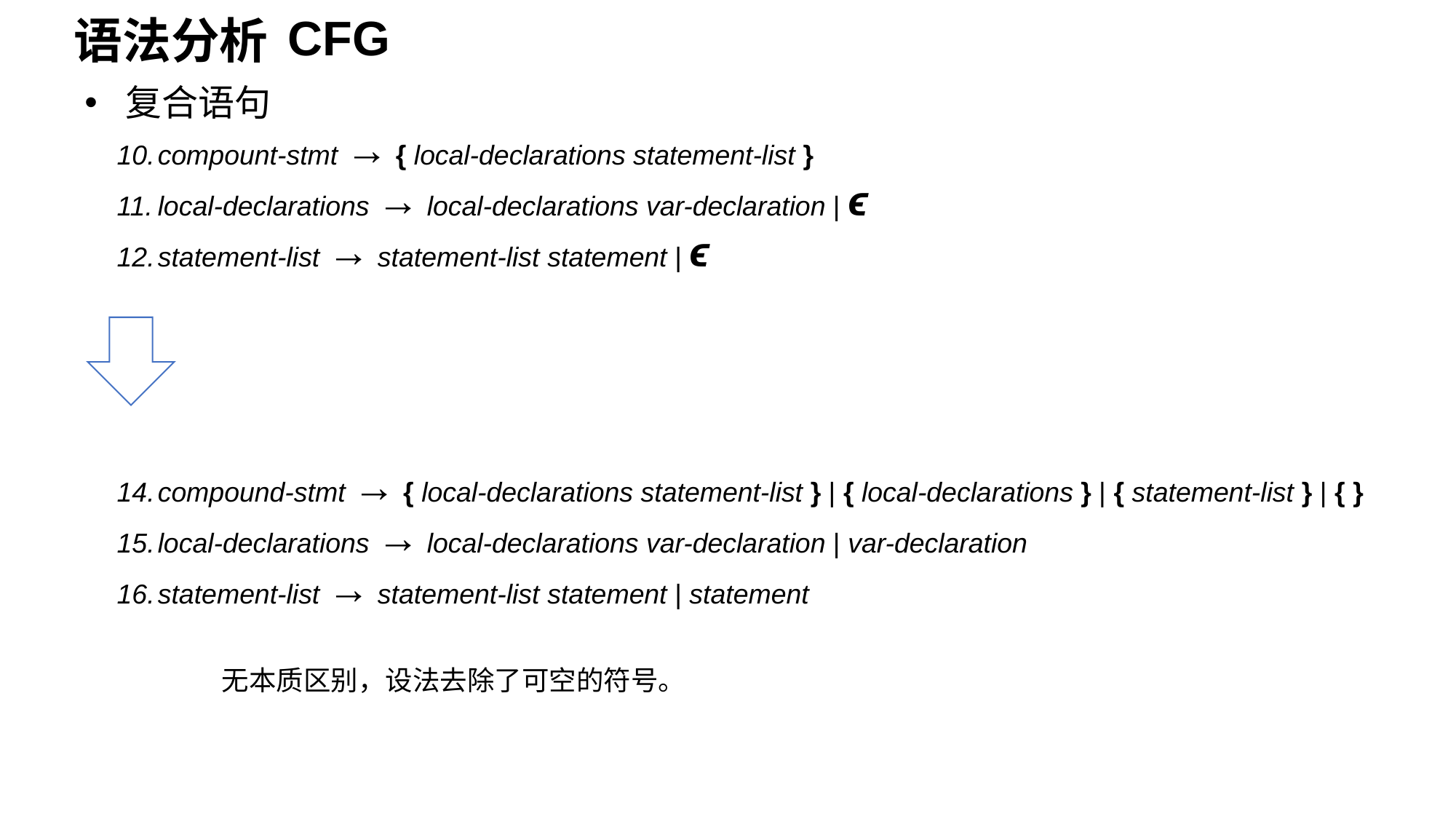

CFG
语法分析
复合语句
compount-stmt → { local-declarations statement-list }
local-declarations → local-declarations var-declaration | ϵ
statement-list → statement-list statement | ϵ

compound-stmt → { local-declarations statement-list } | { local-declarations } | { statement-list } | { }
local-declarations → local-declarations var-declaration | var-declaration
statement-list → statement-list statement | statement
无本质区别，设法去除了可空的符号。